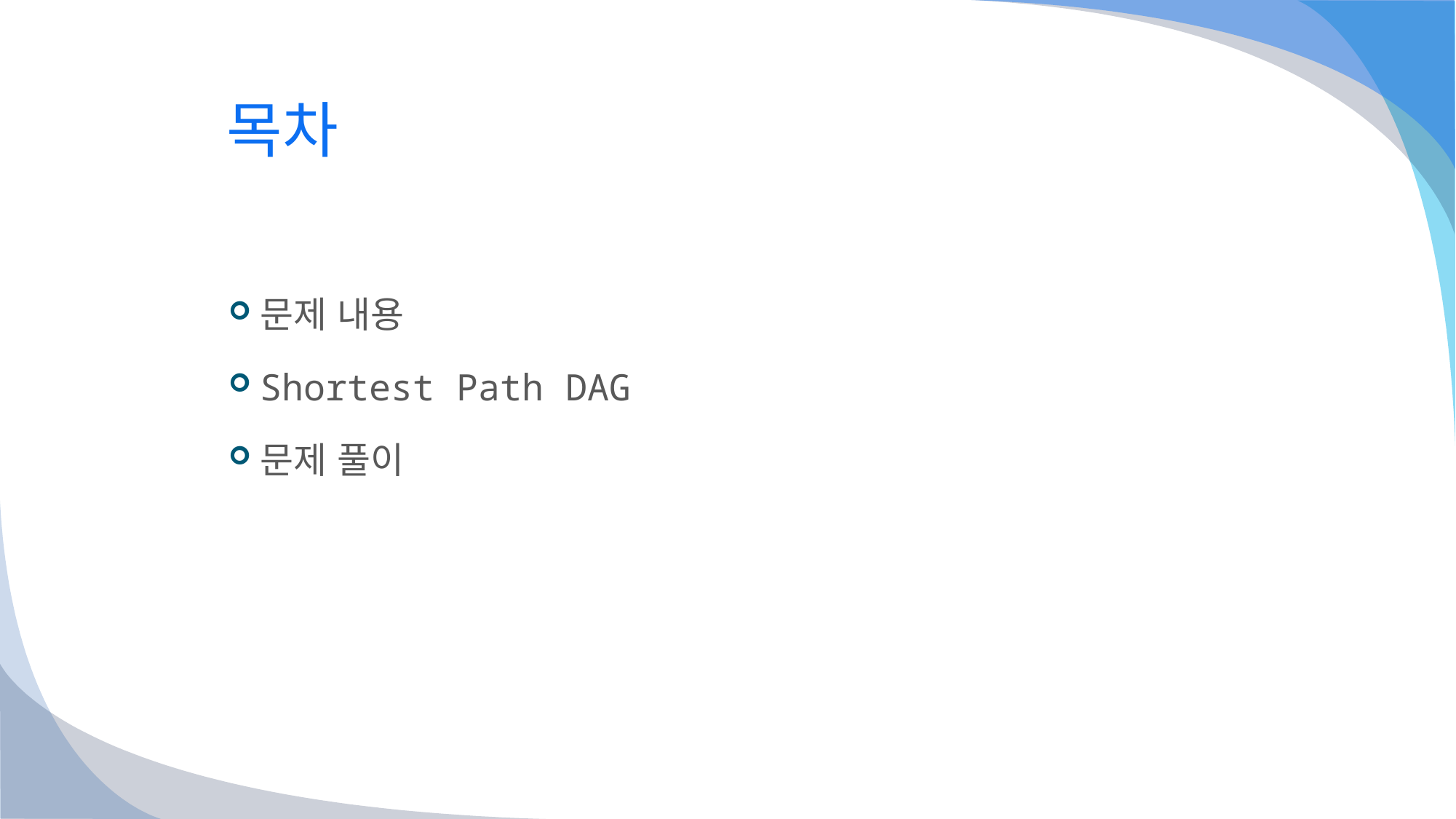

# 목차
문제 내용
Shortest Path DAG
문제 풀이